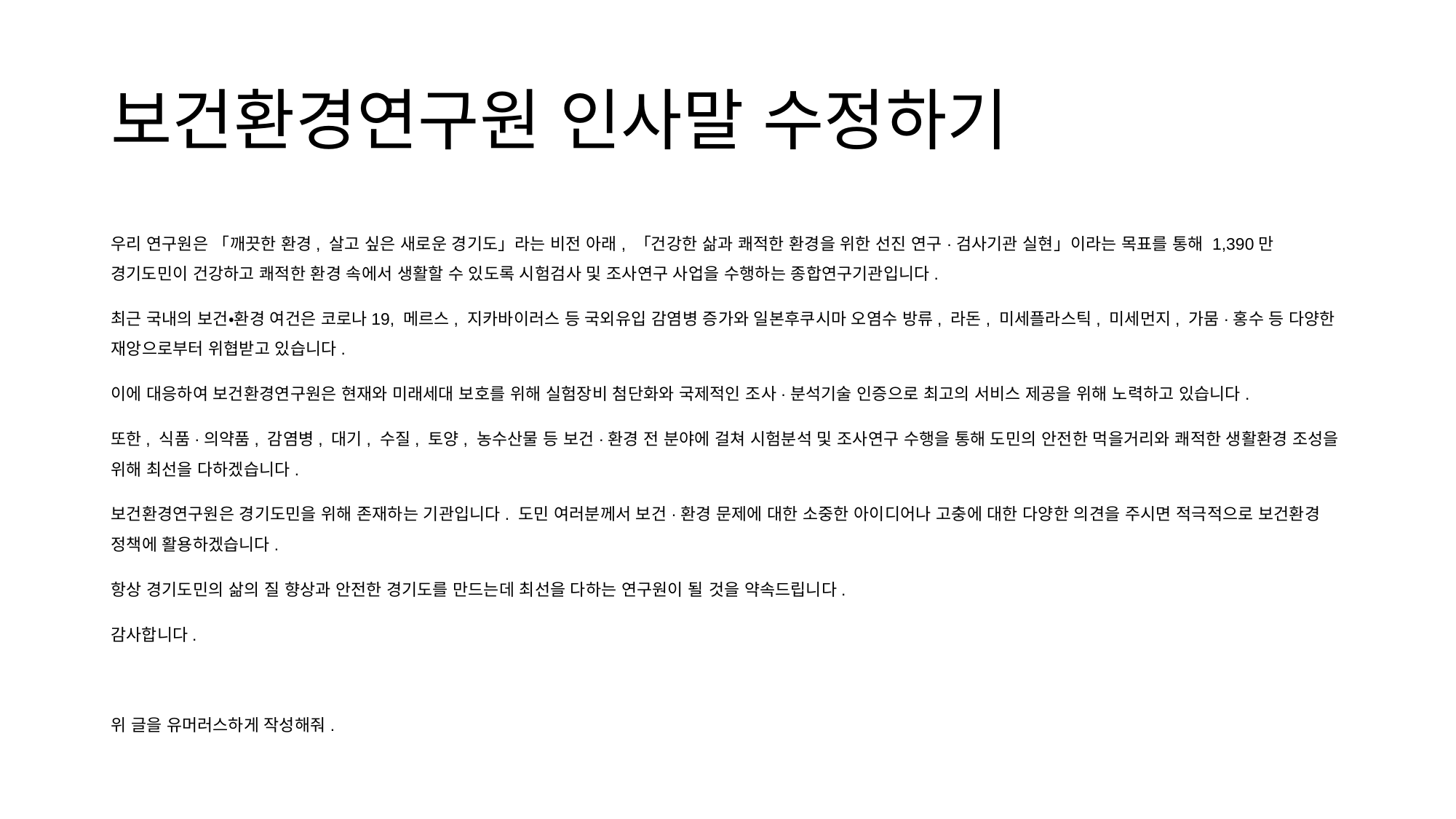

# 보건환경연구원 인사말 수정하기
우리 연구원은 「깨끗한 환경, 살고 싶은 새로운 경기도」라는 비전 아래, 「건강한 삶과 쾌적한 환경을 위한 선진 연구·검사기관 실현」이라는 목표를 통해 1,390만 경기도민이 건강하고 쾌적한 환경 속에서 생활할 수 있도록 시험검사 및 조사연구 사업을 수행하는 종합연구기관입니다.
최근 국내의 보건・환경 여건은 코로나19, 메르스, 지카바이러스 등 국외유입 감염병 증가와 일본후쿠시마 오염수 방류, 라돈, 미세플라스틱, 미세먼지, 가뭄·홍수 등 다양한 재앙으로부터 위협받고 있습니다.
이에 대응하여 보건환경연구원은 현재와 미래세대 보호를 위해 실험장비 첨단화와 국제적인 조사·분석기술 인증으로 최고의 서비스 제공을 위해 노력하고 있습니다.
또한, 식품·의약품, 감염병, 대기, 수질, 토양, 농수산물 등 보건·환경 전 분야에 걸쳐 시험분석 및 조사연구 수행을 통해 도민의 안전한 먹을거리와 쾌적한 생활환경 조성을 위해 최선을 다하겠습니다.
보건환경연구원은 경기도민을 위해 존재하는 기관입니다. 도민 여러분께서 보건·환경 문제에 대한 소중한 아이디어나 고충에 대한 다양한 의견을 주시면 적극적으로 보건환경 정책에 활용하겠습니다.
항상 경기도민의 삶의 질 향상과 안전한 경기도를 만드는데 최선을 다하는 연구원이 될 것을 약속드립니다.
감사합니다.

위 글을 유머러스하게 작성해줘.